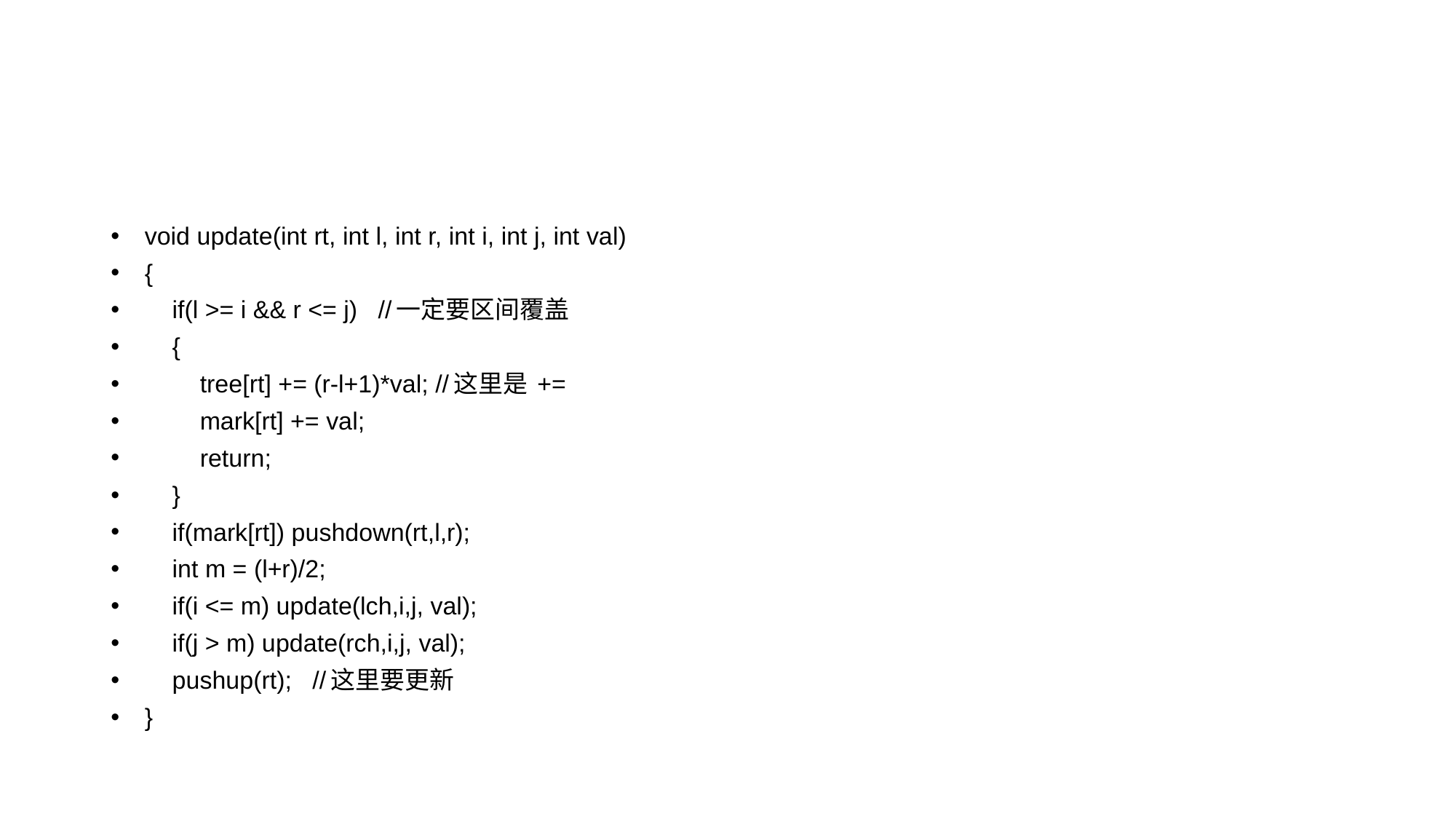

#
void update(int rt, int l, int r, int i, int j, int val)
{
    if(l >= i && r <= j)   //一定要区间覆盖
    {
        tree[rt] += (r-l+1)*val; //这里是 +=
        mark[rt] += val;
        return;
    }
    if(mark[rt]) pushdown(rt,l,r);
    int m = (l+r)/2;
    if(i <= m) update(lch,i,j, val);
    if(j > m) update(rch,i,j, val);
    pushup(rt);   //这里要更新
}